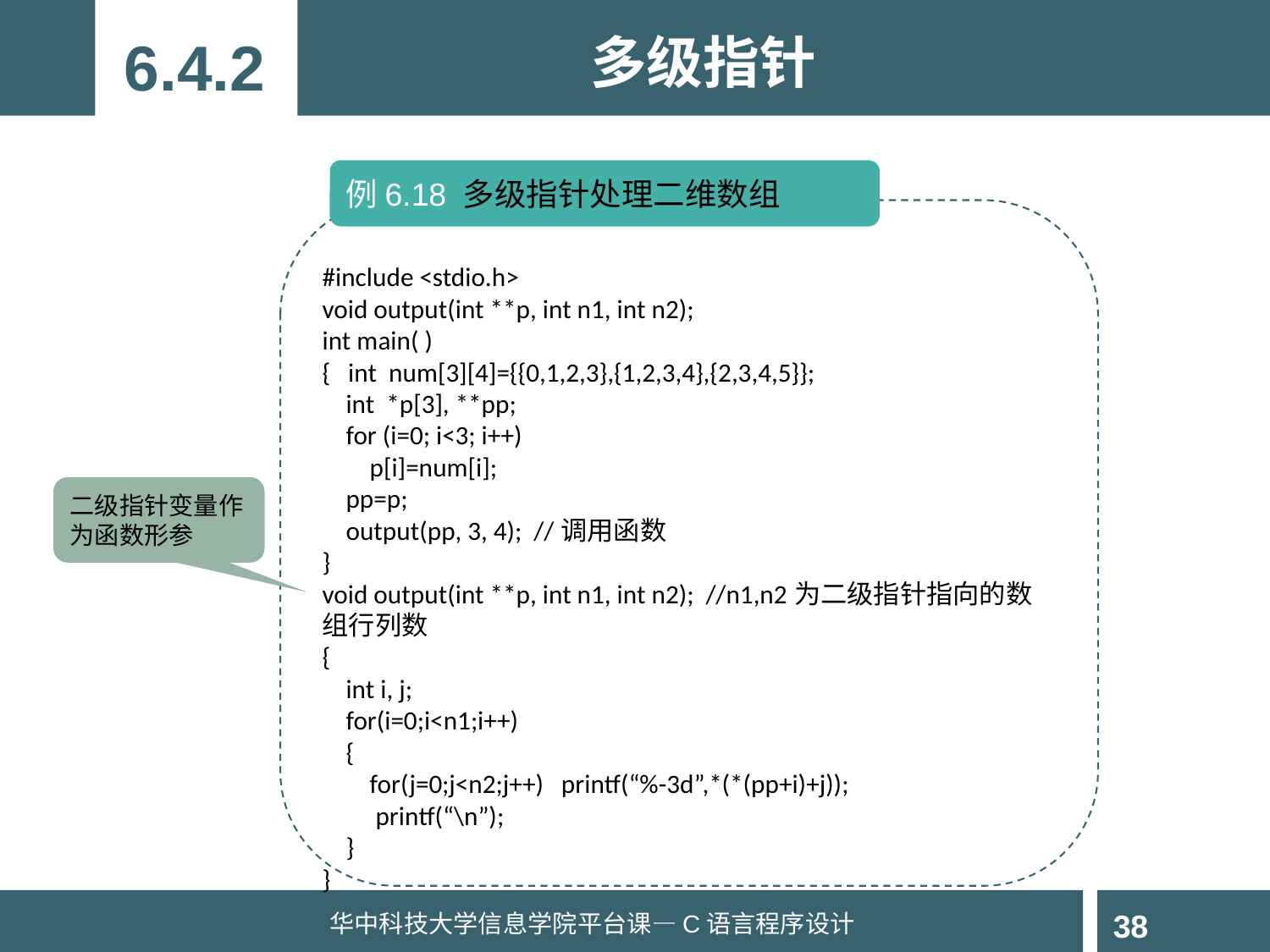

多级指针
6.4.2
例6.18 多级指针处理二维数组

#include <stdio.h>
void output(int **p, int n1, int n2);
int main( )
{   int  num[3][4]={{0,1,2,3},{1,2,3,4},{2,3,4,5}};
    int  *p[3], **pp;
    for (i=0; i<3; i++)
        p[i]=num[i];
    pp=p;
    output(pp, 3, 4);  //调用函数
}
void output(int **p, int n1, int n2);  //n1,n2为二级指针指向的数组行列数
{
    int i, j;
    for(i=0;i<n1;i++)
    {
        for(j=0;j<n2;j++)   printf(“%-3d”,*(*(pp+i)+j));
         printf(“\n”);
    }
}
二级指针变量作为函数形参